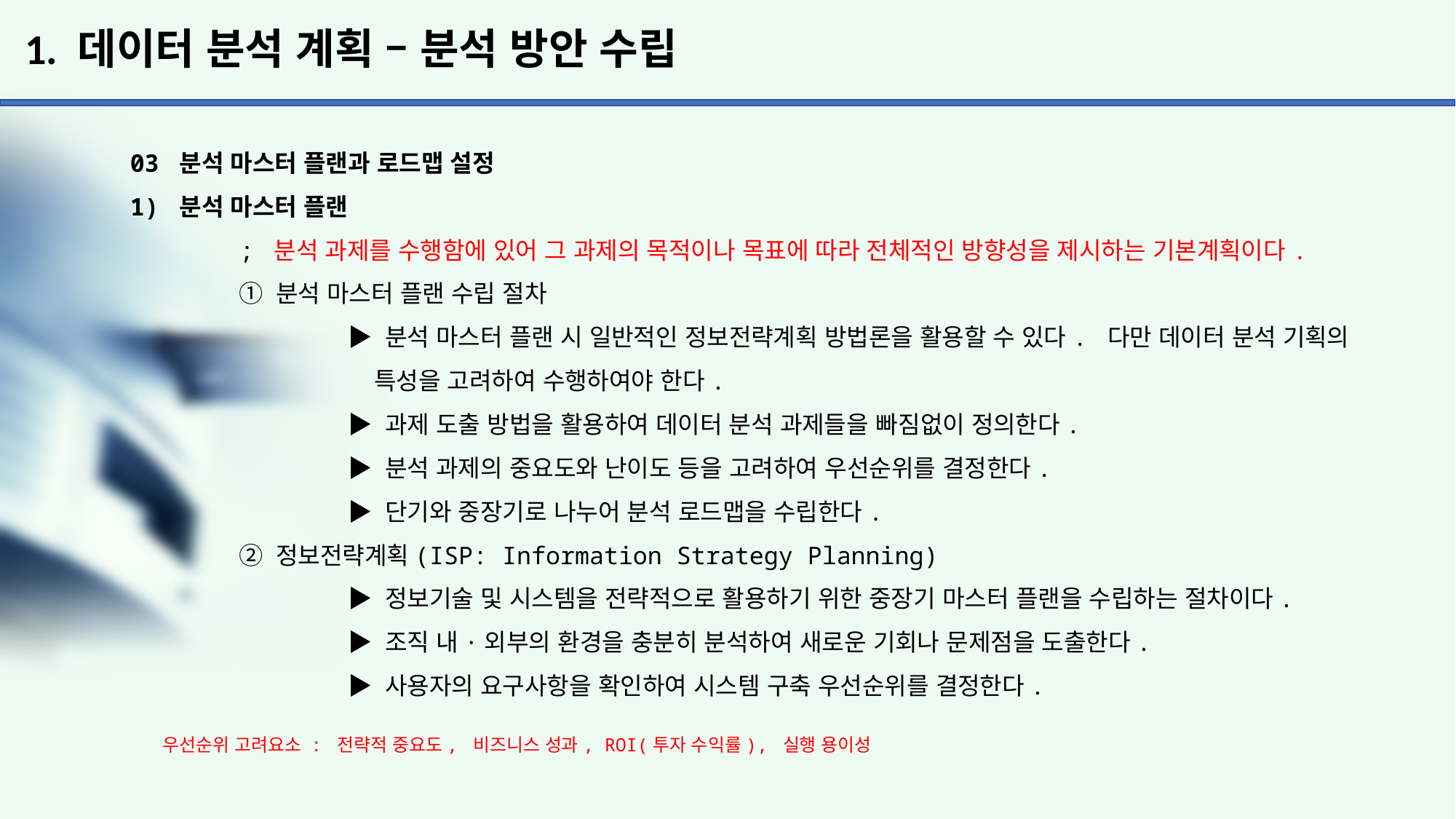

# 1. 데이터 분석 계획 – 분석 방안 수립
03 분석 마스터 플랜과 로드맵 설정
1) 분석 마스터 플랜
	; 분석 과제를 수행함에 있어 그 과제의 목적이나 목표에 따라 전체적인 방향성을 제시하는 기본계획이다.
	① 분석 마스터 플랜 수립 절차
		▶ 분석 마스터 플랜 시 일반적인 정보전략계획 방법론을 활용할 수 있다. 다만 데이터 분석 기획의
		   특성을 고려하여 수행하여야 한다.
		▶ 과제 도출 방법을 활용하여 데이터 분석 과제들을 빠짐없이 정의한다.
		▶ 분석 과제의 중요도와 난이도 등을 고려하여 우선순위를 결정한다.
		▶ 단기와 중장기로 나누어 분석 로드맵을 수립한다.
	② 정보전략계획(ISP: Information Strategy Planning)
		▶ 정보기술 및 시스템을 전략적으로 활용하기 위한 중장기 마스터 플랜을 수립하는 절차이다.
		▶ 조직 내·외부의 환경을 충분히 분석하여 새로운 기회나 문제점을 도출한다.
		▶ 사용자의 요구사항을 확인하여 시스템 구축 우선순위를 결정한다.
우선순위 고려요소 : 전략적 중요도, 비즈니스 성과, ROI(투자 수익률), 실행 용이성